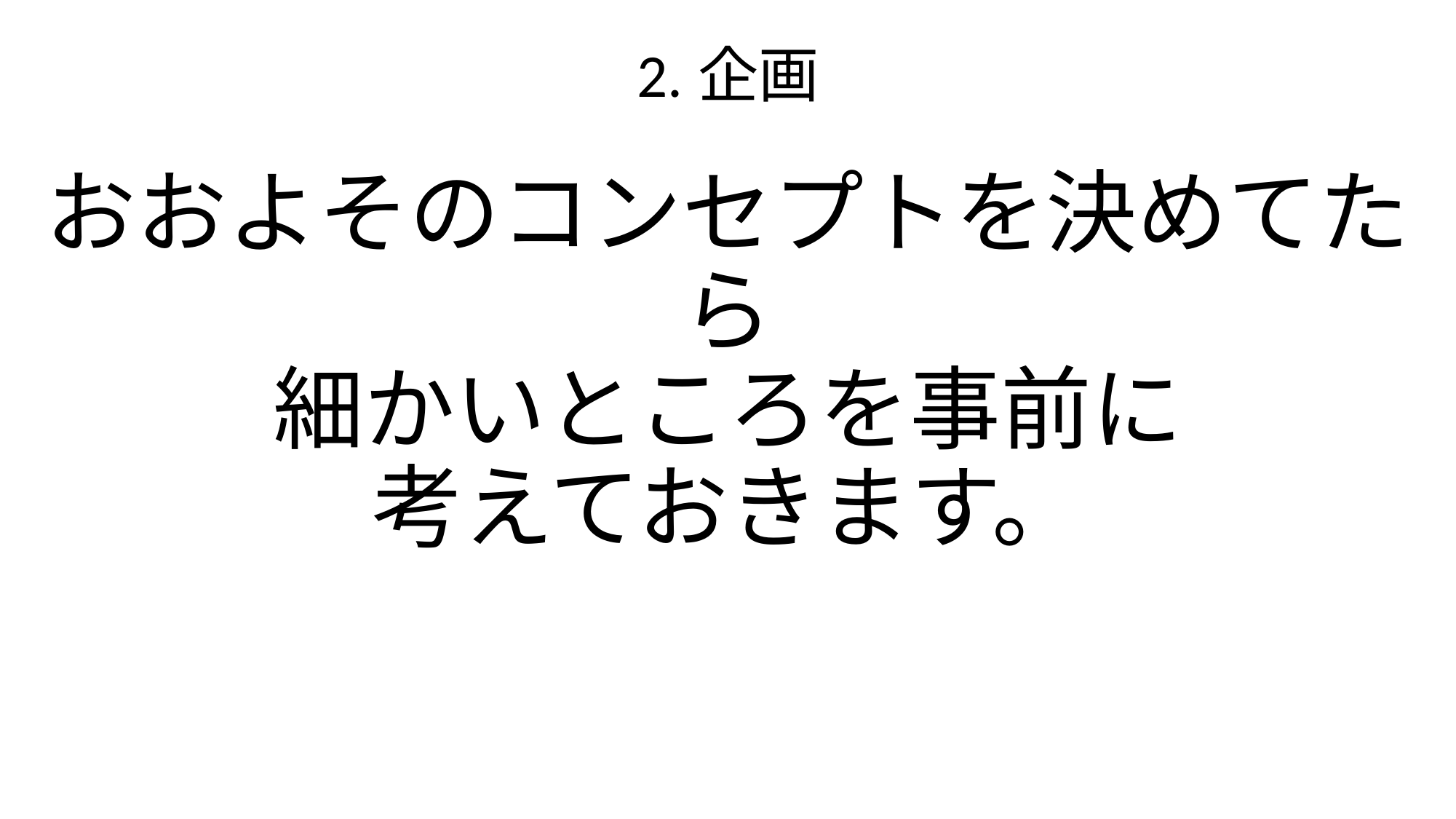

2.企画
# おおよそのコンセプトを決めてたら 細かいところを事前に 考えておきます。